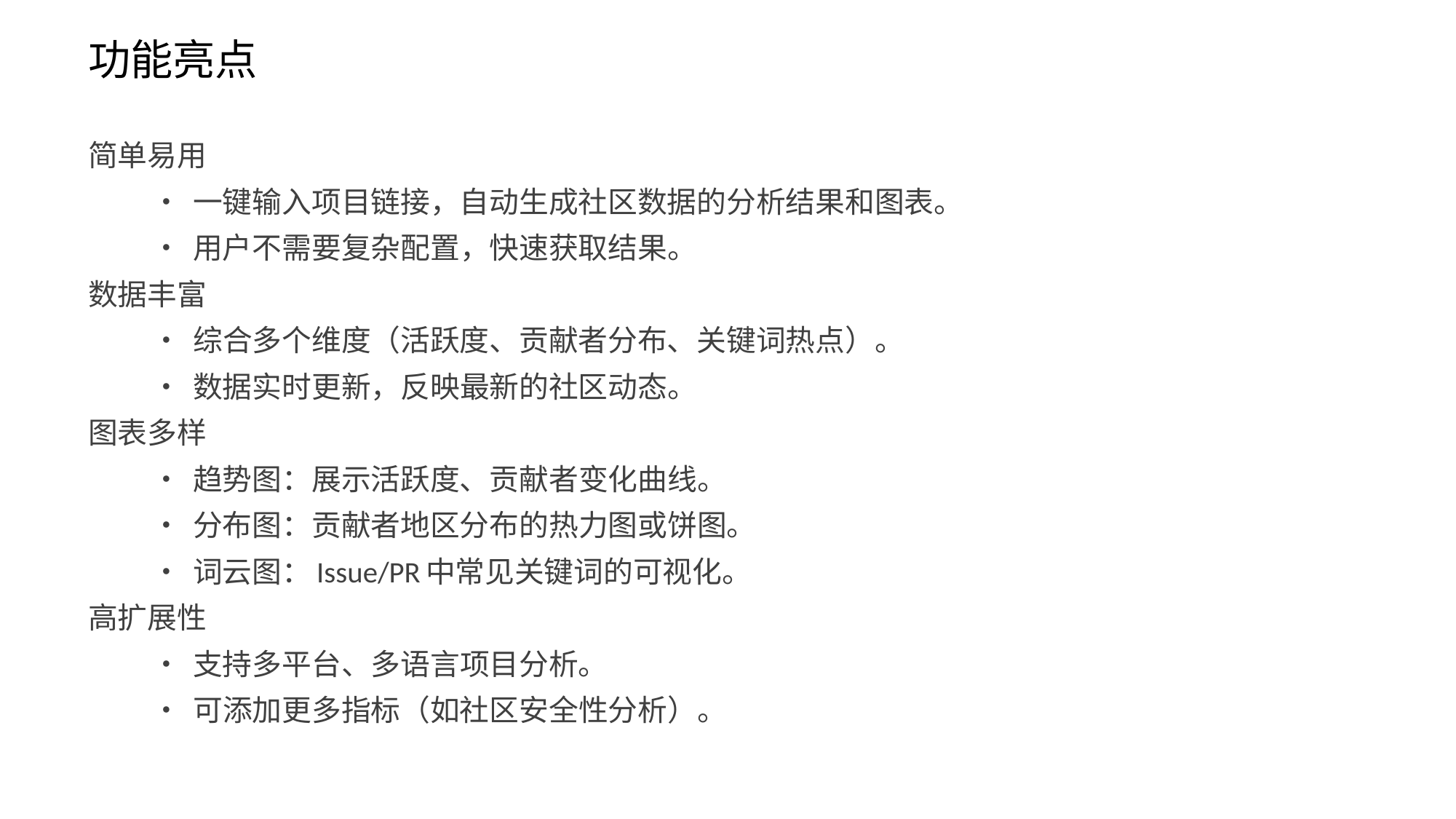

# 功能亮点
简单易用
• 一键输入项目链接，自动生成社区数据的分析结果和图表。
• 用户不需要复杂配置，快速获取结果。
数据丰富
• 综合多个维度（活跃度、贡献者分布、关键词热点）。
• 数据实时更新，反映最新的社区动态。
图表多样
• 趋势图：展示活跃度、贡献者变化曲线。
• 分布图：贡献者地区分布的热力图或饼图。
• 词云图：Issue/PR中常见关键词的可视化。
高扩展性
• 支持多平台、多语言项目分析。
• 可添加更多指标（如社区安全性分析）。